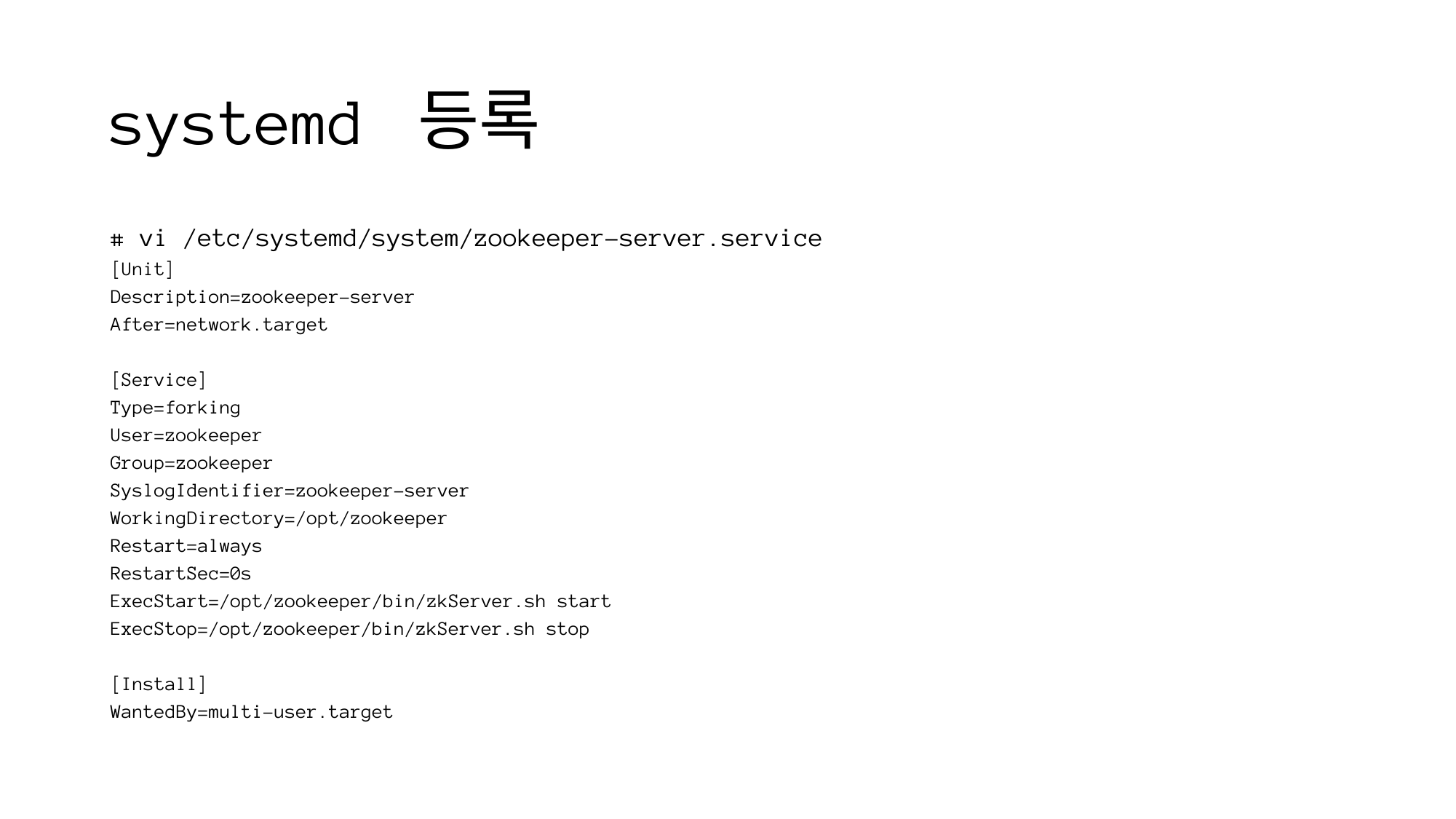

# systemd 등록
# vi /etc/systemd/system/zookeeper-server.service
[Unit]
Description=zookeeper-server
After=network.target

[Service]
Type=forking
User=zookeeper
Group=zookeeper
SyslogIdentifier=zookeeper-server
WorkingDirectory=/opt/zookeeper
Restart=always
RestartSec=0s
ExecStart=/opt/zookeeper/bin/zkServer.sh start
ExecStop=/opt/zookeeper/bin/zkServer.sh stop

[Install]
WantedBy=multi-user.target